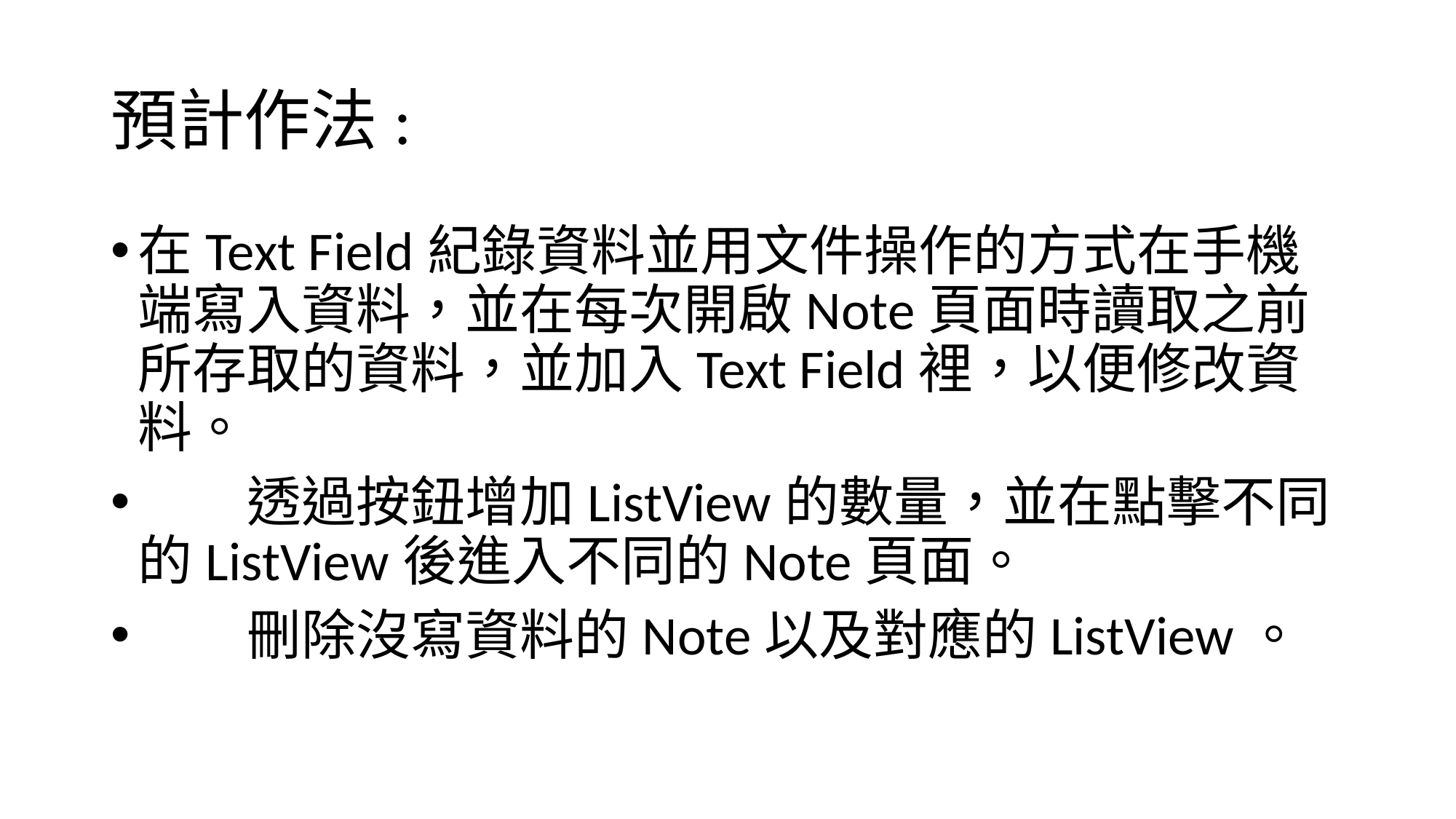

# 預計作法:
在Text Field紀錄資料並用文件操作的方式在手機端寫入資料，並在每次開啟Note頁面時讀取之前所存取的資料，並加入Text Field裡，以便修改資料。
	透過按鈕增加ListView的數量，並在點擊不同的ListView後進入不同的Note頁面。
	刪除沒寫資料的Note以及對應的ListView。